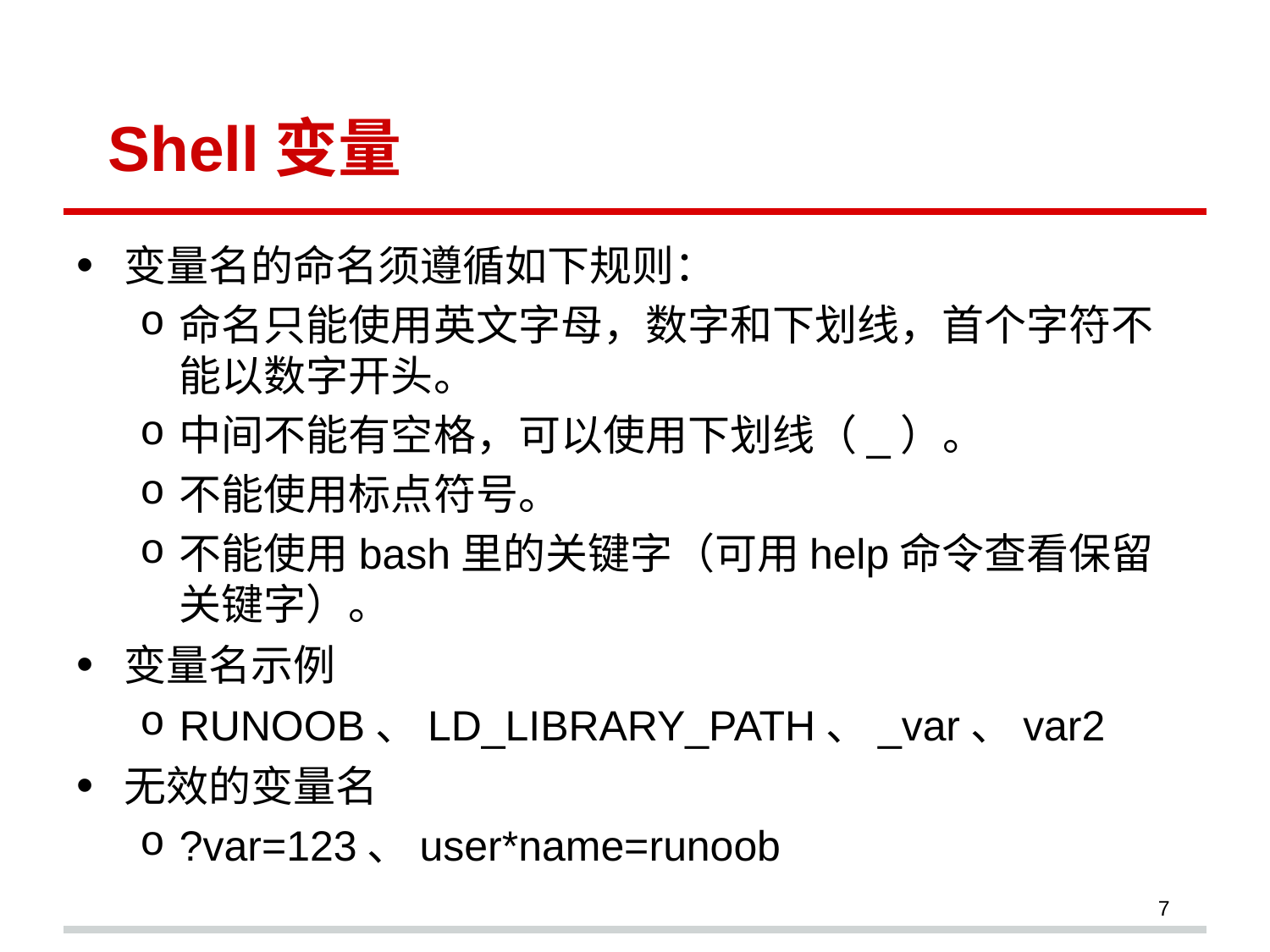

# Shell变量
变量名的命名须遵循如下规则：
命名只能使用英文字母，数字和下划线，首个字符不能以数字开头。
中间不能有空格，可以使用下划线（_）。
不能使用标点符号。
不能使用bash里的关键字（可用help命令查看保留关键字）。
变量名示例
RUNOOB、LD_LIBRARY_PATH、_var、var2
无效的变量名
?var=123、user*name=runoob

7